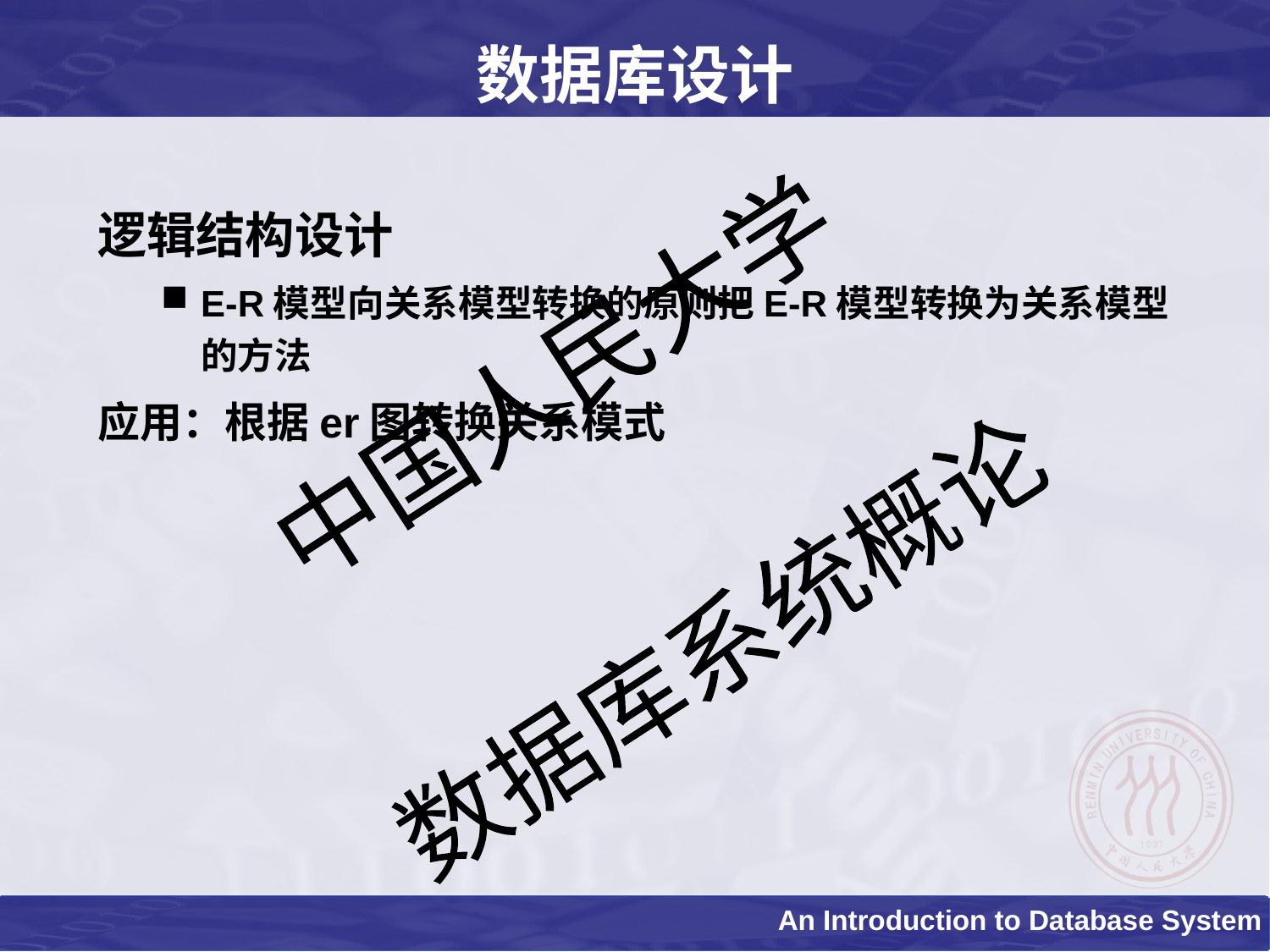

数据库设计
逻辑结构设计
E-R模型向关系模型转换的原则把E-R模型转换为关系模型的方法
应用：根据er图转换关系模式